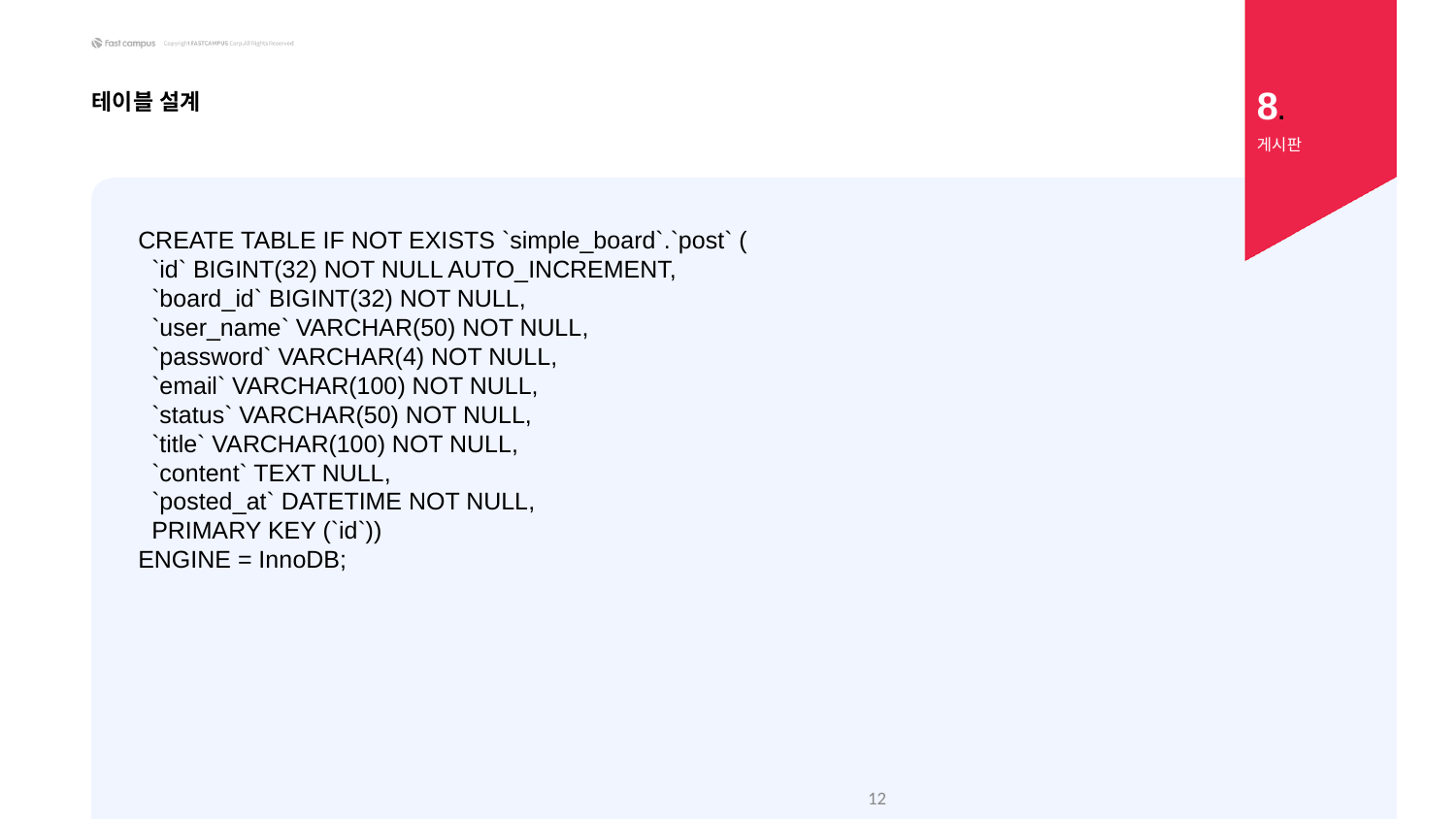

8.
테이블 설계

게시판
CREATE TABLE IF NOT EXISTS `simple_board`.`post` (
  `id` BIGINT(32) NOT NULL AUTO_INCREMENT,
  `board_id` BIGINT(32) NOT NULL,
  `user_name` VARCHAR(50) NOT NULL,
  `password` VARCHAR(4) NOT NULL,
  `email` VARCHAR(100) NOT NULL,
  `status` VARCHAR(50) NOT NULL,
  `title` VARCHAR(100) NOT NULL,
  `content` TEXT NULL,
  `posted_at` DATETIME NOT NULL,
  PRIMARY KEY (`id`))
ENGINE = InnoDB;

12